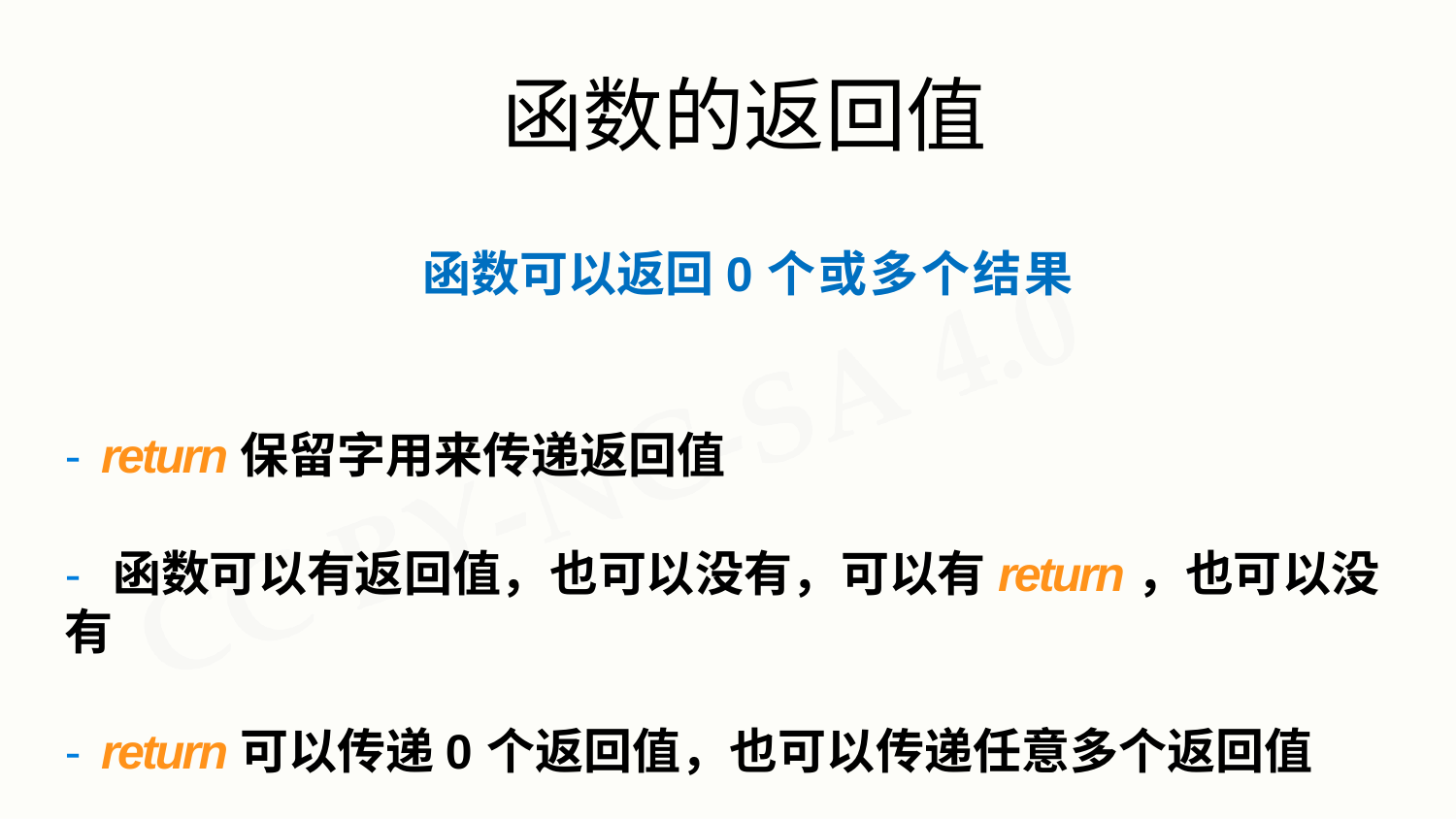

函数的返回值
函数可以返回0个或多个结果

- return保留字用来传递返回值

- 函数可以有返回值，也可以没有，可以有return，也可以没有

- return可以传递0个返回值，也可以传递任意多个返回值